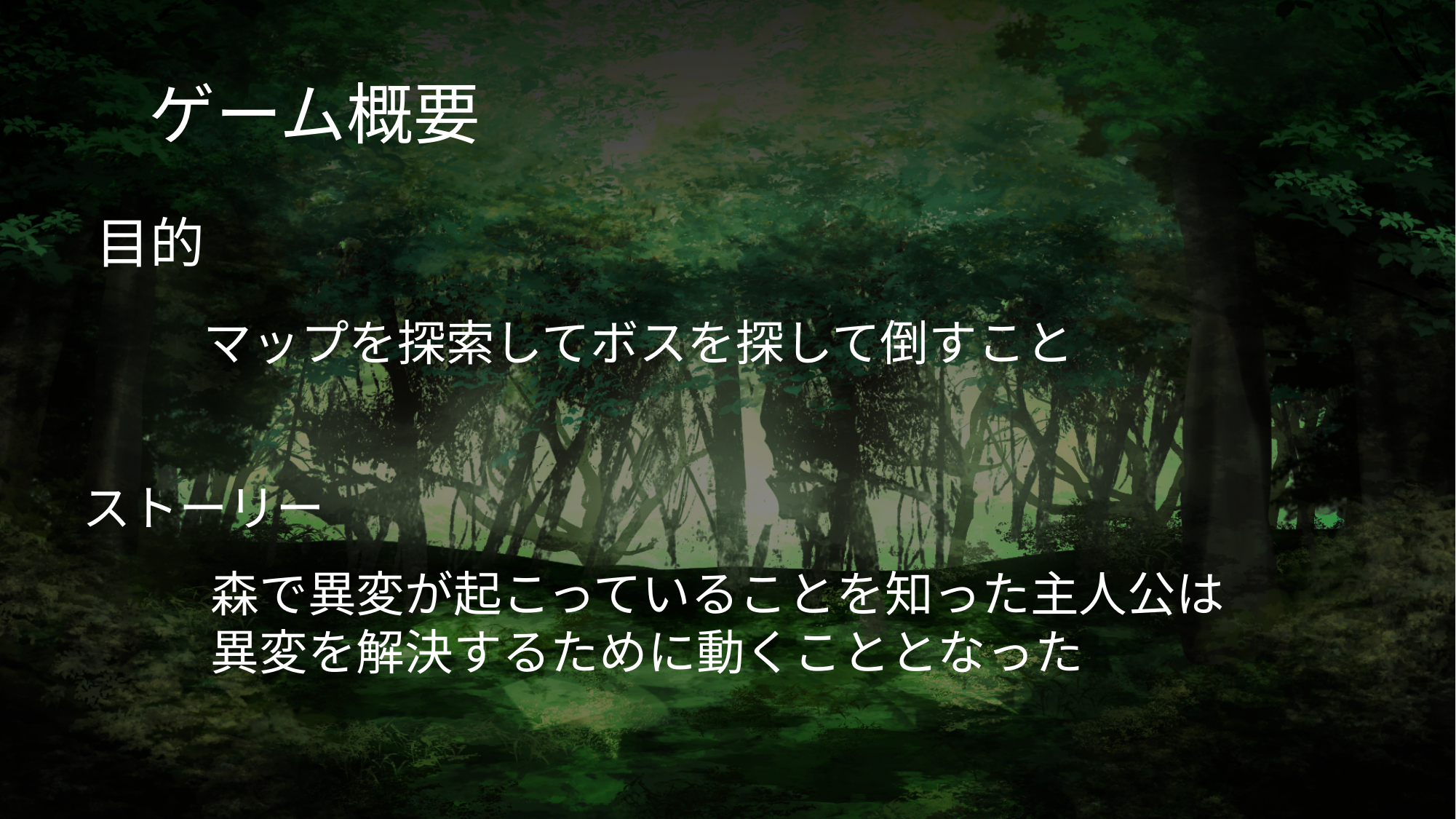

# ゲーム概要
目的
マップを探索してボスを探して倒すこと
ストーリー
森で異変が起こっていることを知った主人公は
異変を解決するために動くこととなった